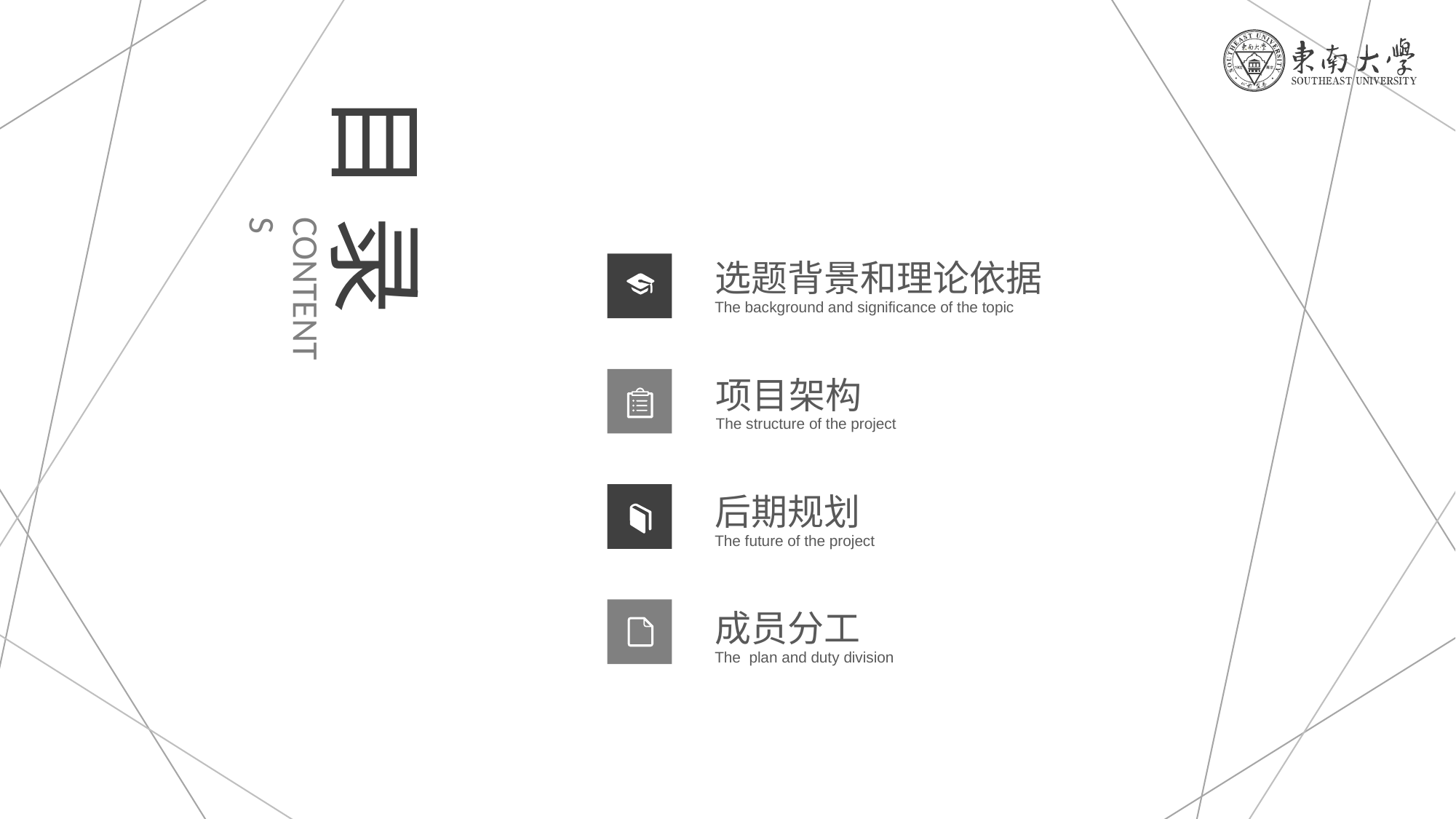

目 录
CONTENTS
选题背景和理论依据
The background and significance of the topic

项目架构
The structure of the project

后期规划
The future of the project

成员分工
The  plan and duty division